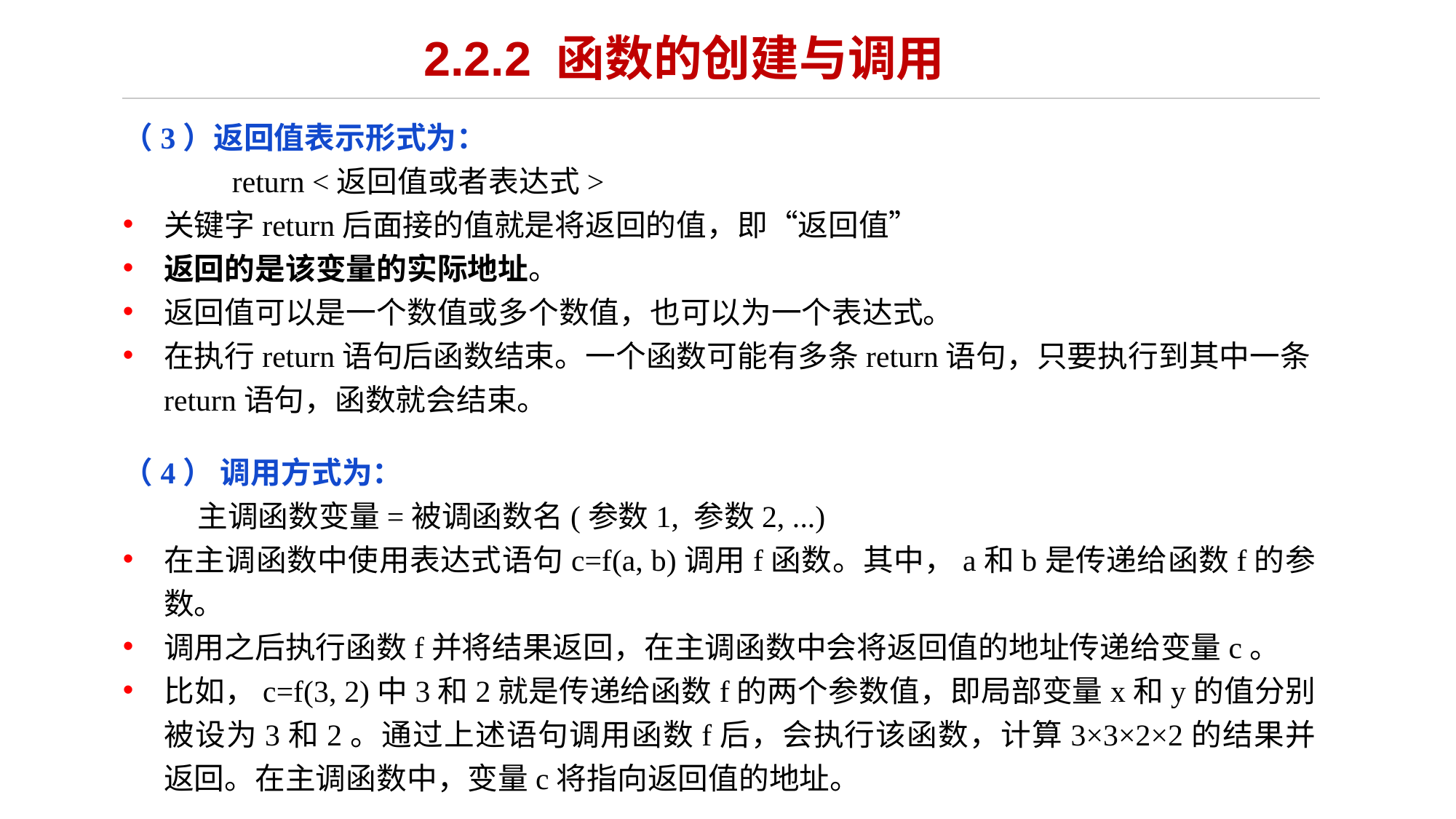

# 2.2.2 函数的创建与调用
（3）返回值表示形式为：
	return <返回值或者表达式>
关键字return后面接的值就是将返回的值，即“返回值”
返回的是该变量的实际地址。
返回值可以是一个数值或多个数值，也可以为一个表达式。
在执行return语句后函数结束。一个函数可能有多条return语句，只要执行到其中一条return语句，函数就会结束。

（4） 调用方式为：
          主调函数变量=被调函数名(参数1, 参数2, ...)
在主调函数中使用表达式语句c=f(a, b)调用f函数。其中，a和b是传递给函数f的参数。
调用之后执行函数f并将结果返回，在主调函数中会将返回值的地址传递给变量c。
比如，c=f(3, 2)中3和2就是传递给函数f的两个参数值，即局部变量x和y的值分别被设为3和2。通过上述语句调用函数f后，会执行该函数，计算3×3×2×2的结果并返回。在主调函数中，变量c将指向返回值的地址。